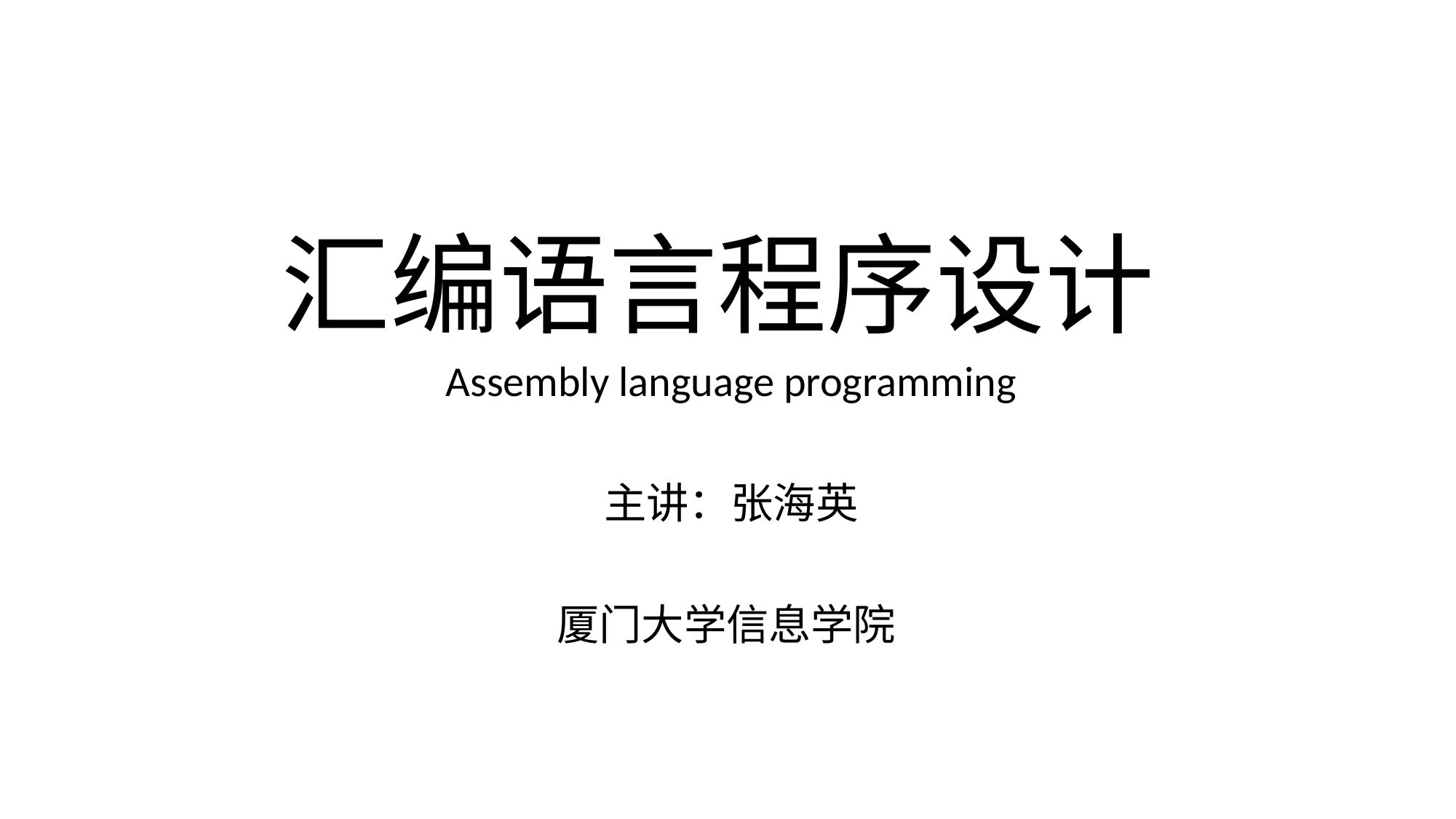

# 汇编语言程序设计
Assembly language programming

主讲：张海英

厦门大学信息学院